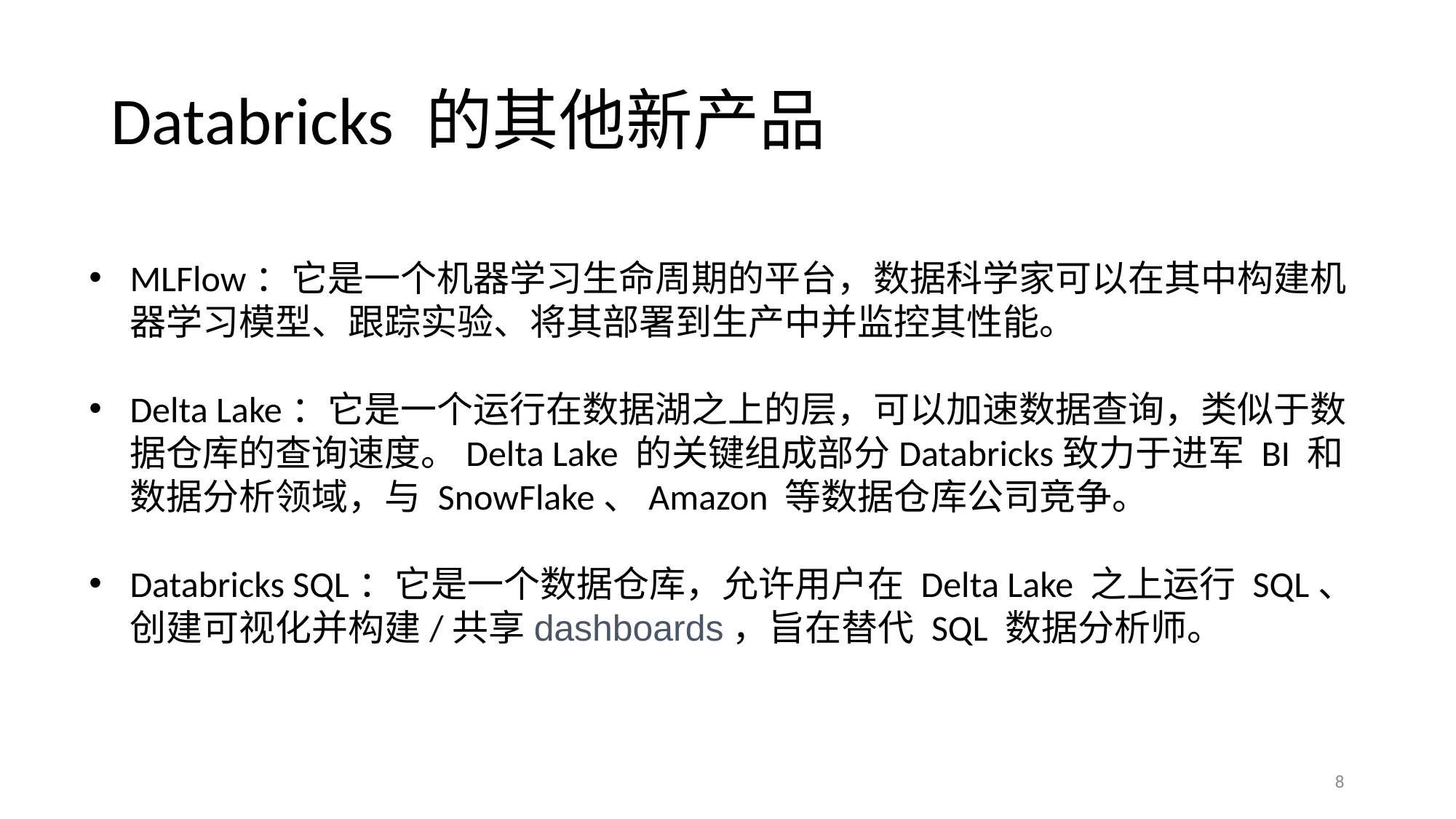

# Databricks 的其他新产品
MLFlow：它是一个机器学习生命周期的平台，数据科学家可以在其中构建机器学习模型、跟踪实验、将其部署到生产中并监控其性能。

Delta Lake：它是一个运行在数据湖之上的层，可以加速数据查询，类似于数据仓库的查询速度。Delta Lake 的关键组成部分Databricks致力于进军 BI 和数据分析领域，与 SnowFlake、Amazon 等数据仓库公司竞争。

Databricks SQL：它是一个数据仓库，允许用户在 Delta Lake 之上运行 SQL、创建可视化并构建/共享dashboards，旨在替代 SQL 数据分析师。
8